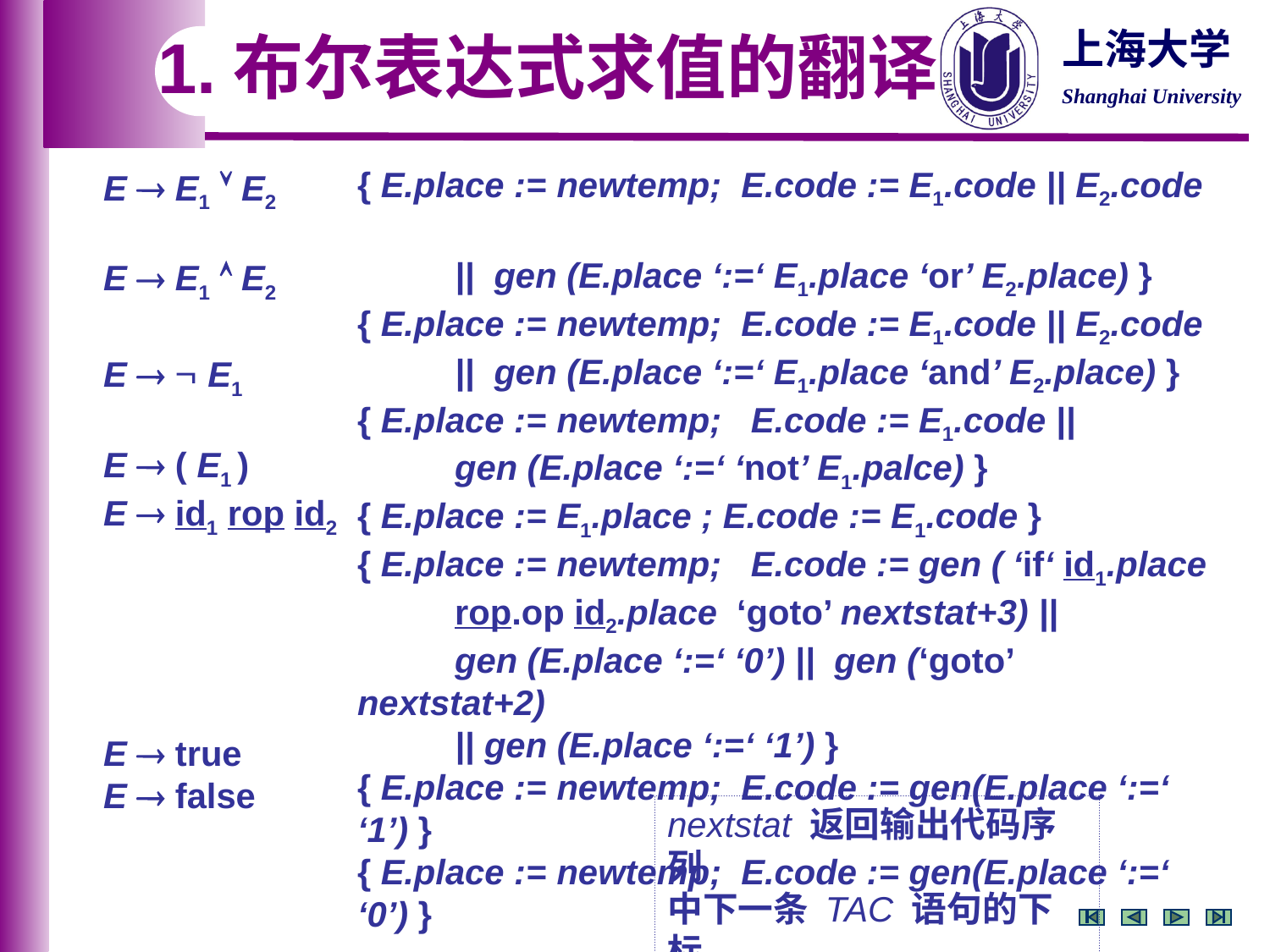

1.布尔表达式求值的翻译
{ E.place := newtemp;  E.code := E1.code || E2.code
          ||  gen (E.place ‘:=‘ E1.place ‘or’ E2.place) }
{ E.place := newtemp;  E.code := E1.code || E2.code
          ||  gen (E.place ‘:=‘ E1.place ‘and’ E2.place) }
{ E.place := newtemp;   E.code := E1.code ||
          gen (E.place ‘:=‘ ‘not’ E1.palce) }
{ E.place := E1.place ; E.code := E1.code }
{ E.place := newtemp;   E.code := gen ( ‘if‘ id1.place
          rop.op id2.place  ‘goto’ nextstat+3) ||
          gen (E.place ‘:=‘ ‘0’) ||  gen (‘goto’ nextstat+2)
          || gen (E.place ‘:=‘ ‘1’) }
{ E.place := newtemp;  E.code := gen(E.place ‘:=‘ ‘1’) }
{ E.place := newtemp;  E.code := gen(E.place ‘:=‘ ‘0’) }
E → E1 ∨ E2

E → E1 ∧ E2

E → ¬ E1

E → ( E1 )
E → id1 rop id2

E → true
E → false
nextstat 返回输出代码序列
中下一条 TAC 语句的下标